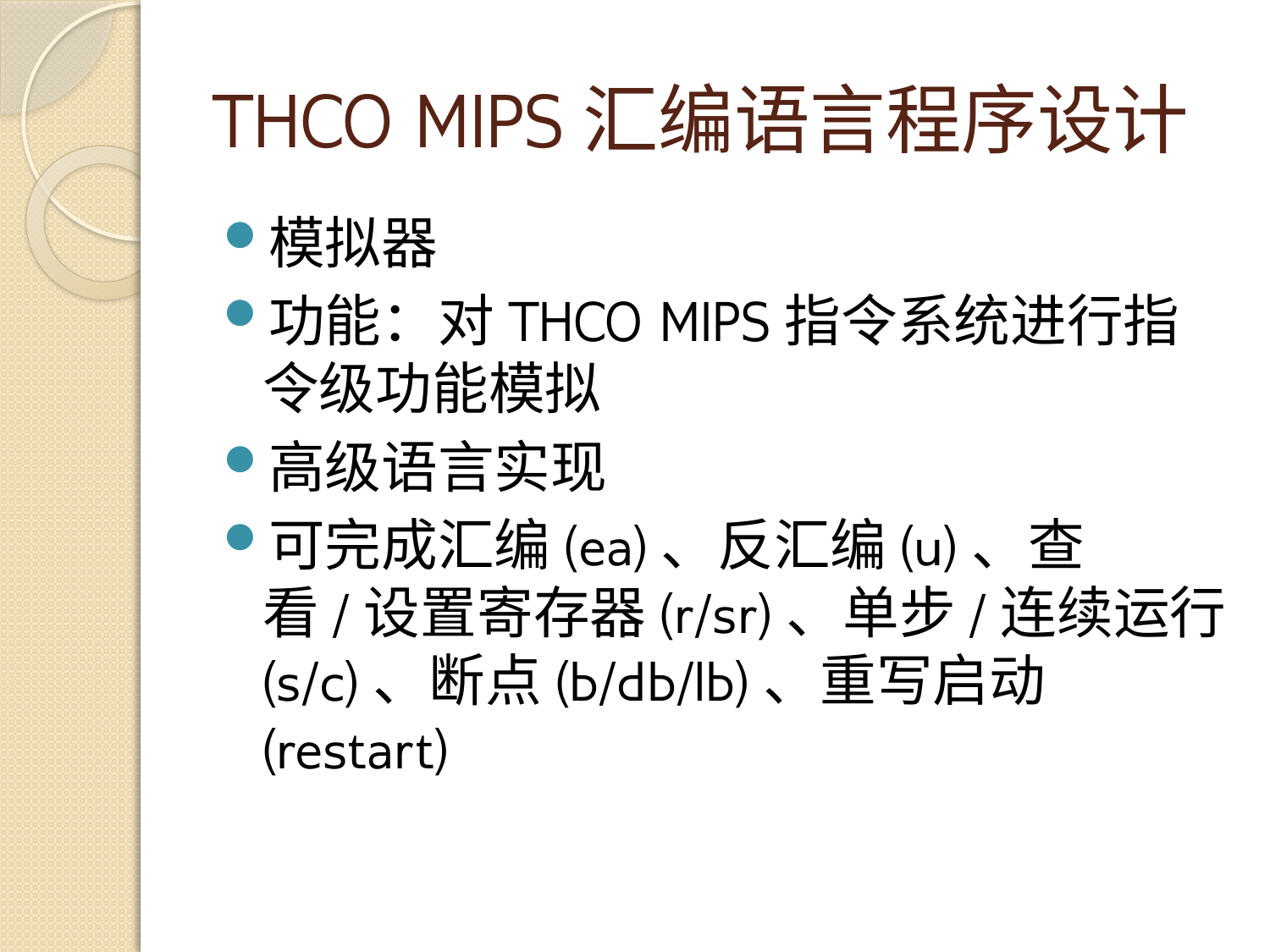

# THCO MIPS汇编语言程序设计
模拟器
功能：对THCO MIPS指令系统进行指令级功能模拟
高级语言实现
可完成汇编(ea)、反汇编(u)、查看/设置寄存器(r/sr)、单步/连续运行(s/c)、断点(b/db/lb)、重写启动(restart)